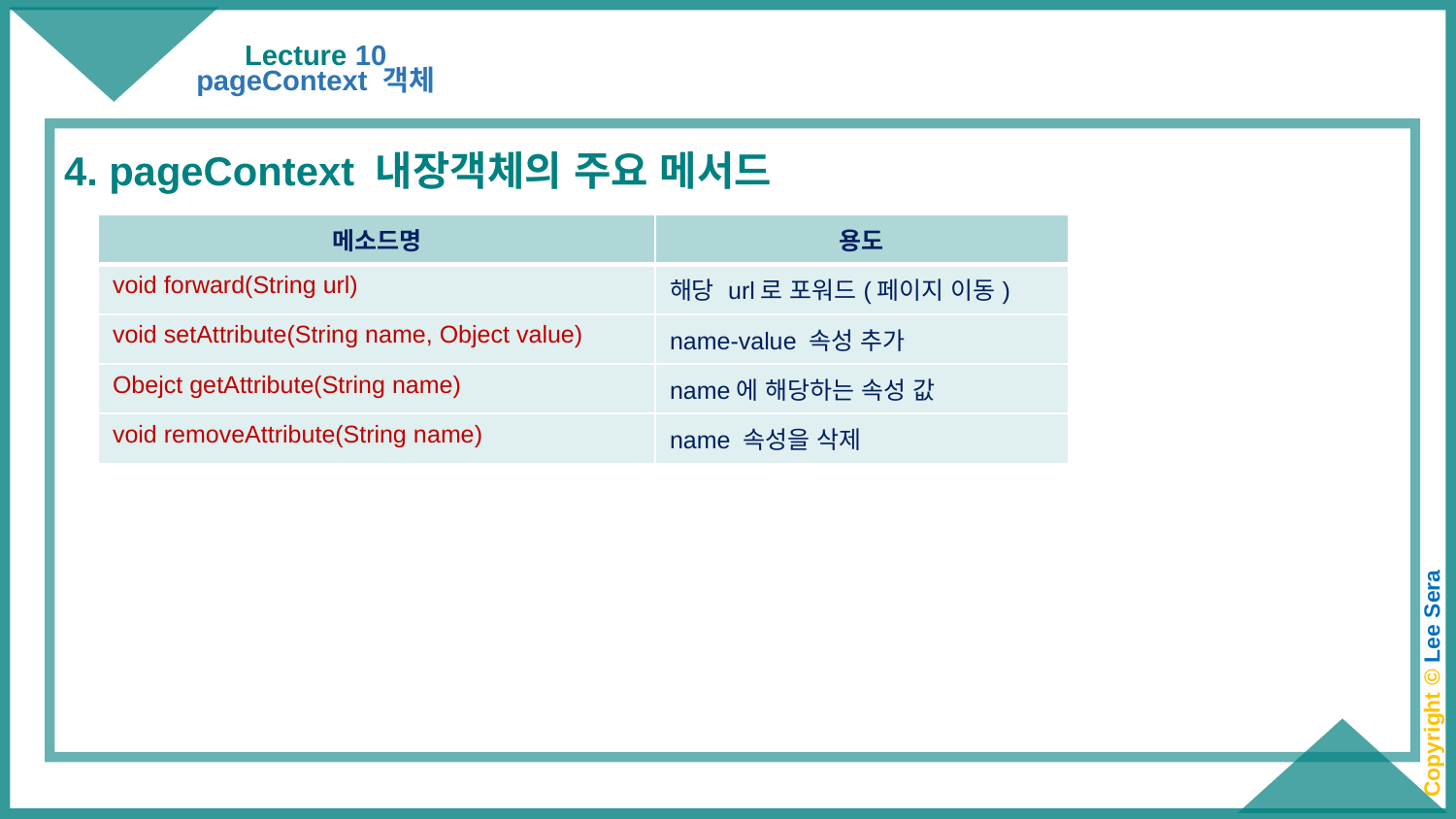

# Lecture 10
pageContext 객체
4. pageContext 내장객체의 주요 메서드

| 메소드명 | 용도 |
| --- | --- |
| void forward(String url) | 해당 url로 포워드(페이지 이동) |
| void setAttribute(String name, Object value) | name-value 속성 추가 |
| Obejct getAttribute(String name) | name에 해당하는 속성 값 |
| void removeAttribute(String name) | name 속성을 삭제 |
Copyright © Lee Sera